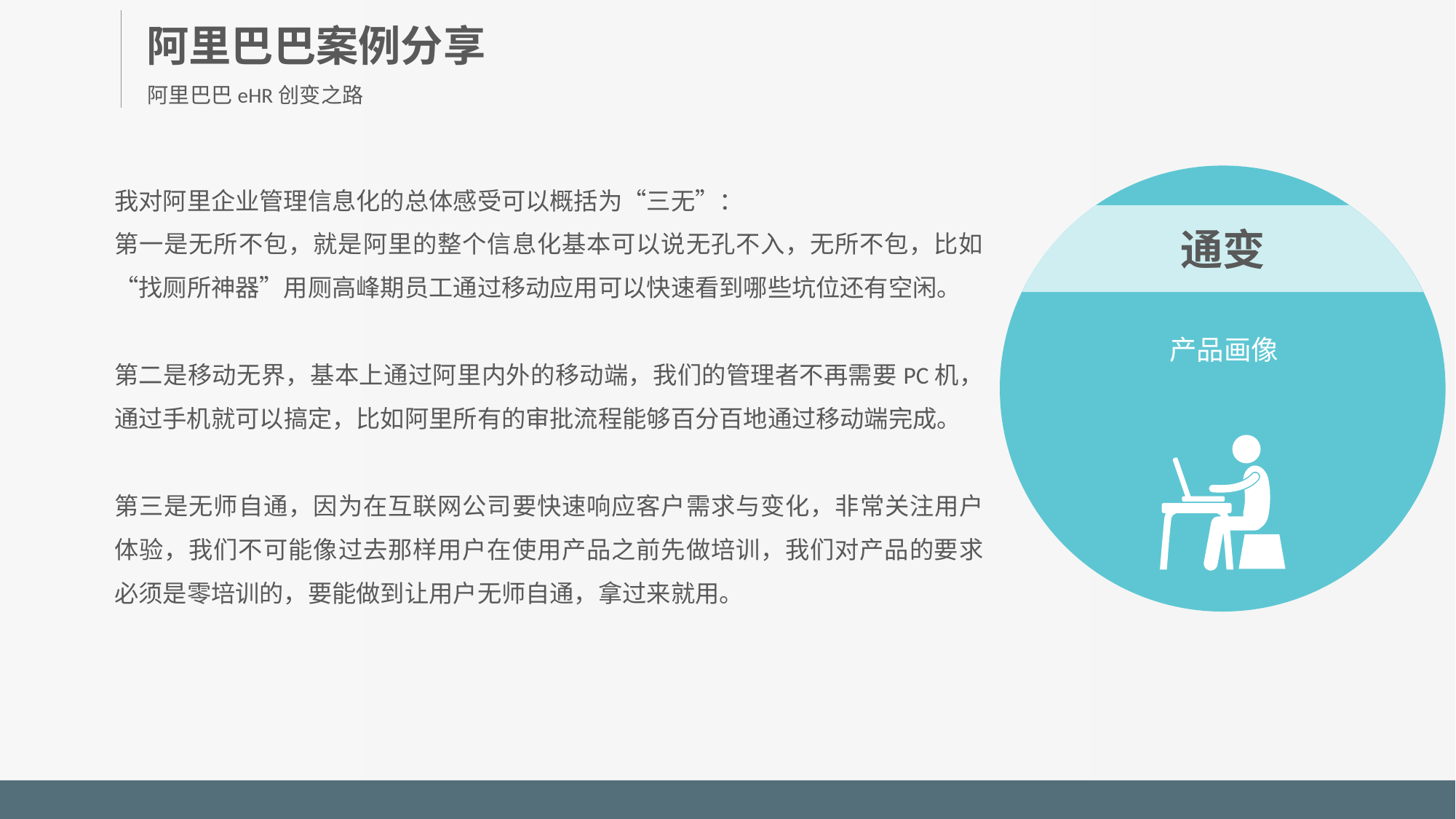

阿里巴巴案例分享
阿里巴巴eHR创变之路
我对阿里企业管理信息化的总体感受可以概括为“三无”：
第一是无所不包，就是阿里的整个信息化基本可以说无孔不入，无所不包，比如“找厕所神器”用厕高峰期员工通过移动应用可以快速看到哪些坑位还有空闲。

第二是移动无界，基本上通过阿里内外的移动端，我们的管理者不再需要PC机，通过手机就可以搞定，比如阿里所有的审批流程能够百分百地通过移动端完成。

第三是无师自通，因为在互联网公司要快速响应客户需求与变化，非常关注用户体验，我们不可能像过去那样用户在使用产品之前先做培训，我们对产品的要求必须是零培训的，要能做到让用户无师自通，拿过来就用。

通变
产品画像